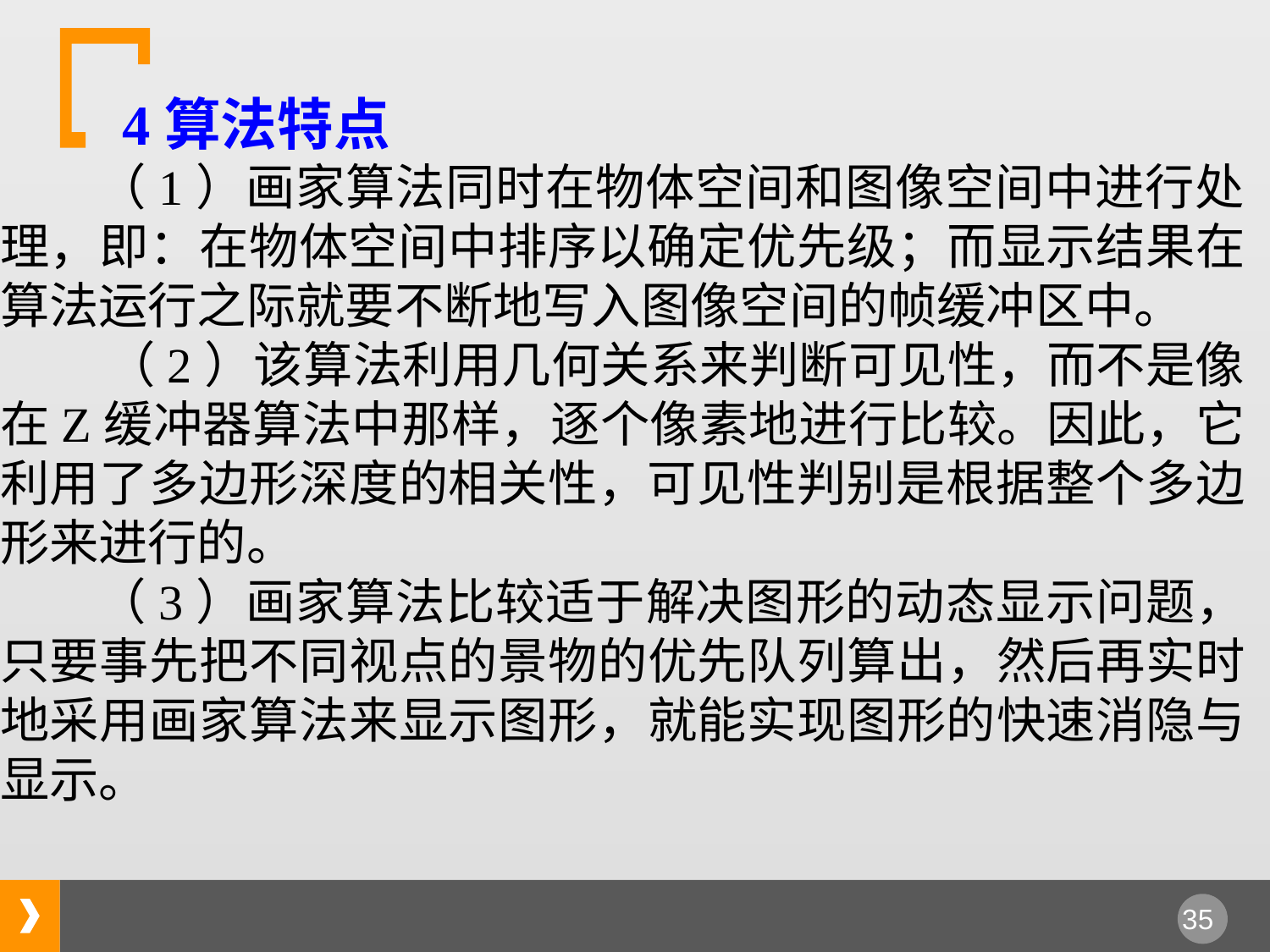

4算法特点
    （1）画家算法同时在物体空间和图像空间中进行处理，即：在物体空间中排序以确定优先级；而显示结果在算法运行之际就要不断地写入图像空间的帧缓冲区中。
     （2）该算法利用几何关系来判断可见性，而不是像在Z缓冲器算法中那样，逐个像素地进行比较。因此，它利用了多边形深度的相关性，可见性判别是根据整个多边形来进行的。
    （3）画家算法比较适于解决图形的动态显示问题，只要事先把不同视点的景物的优先队列算出，然后再实时地采用画家算法来显示图形，就能实现图形的快速消隐与显示。